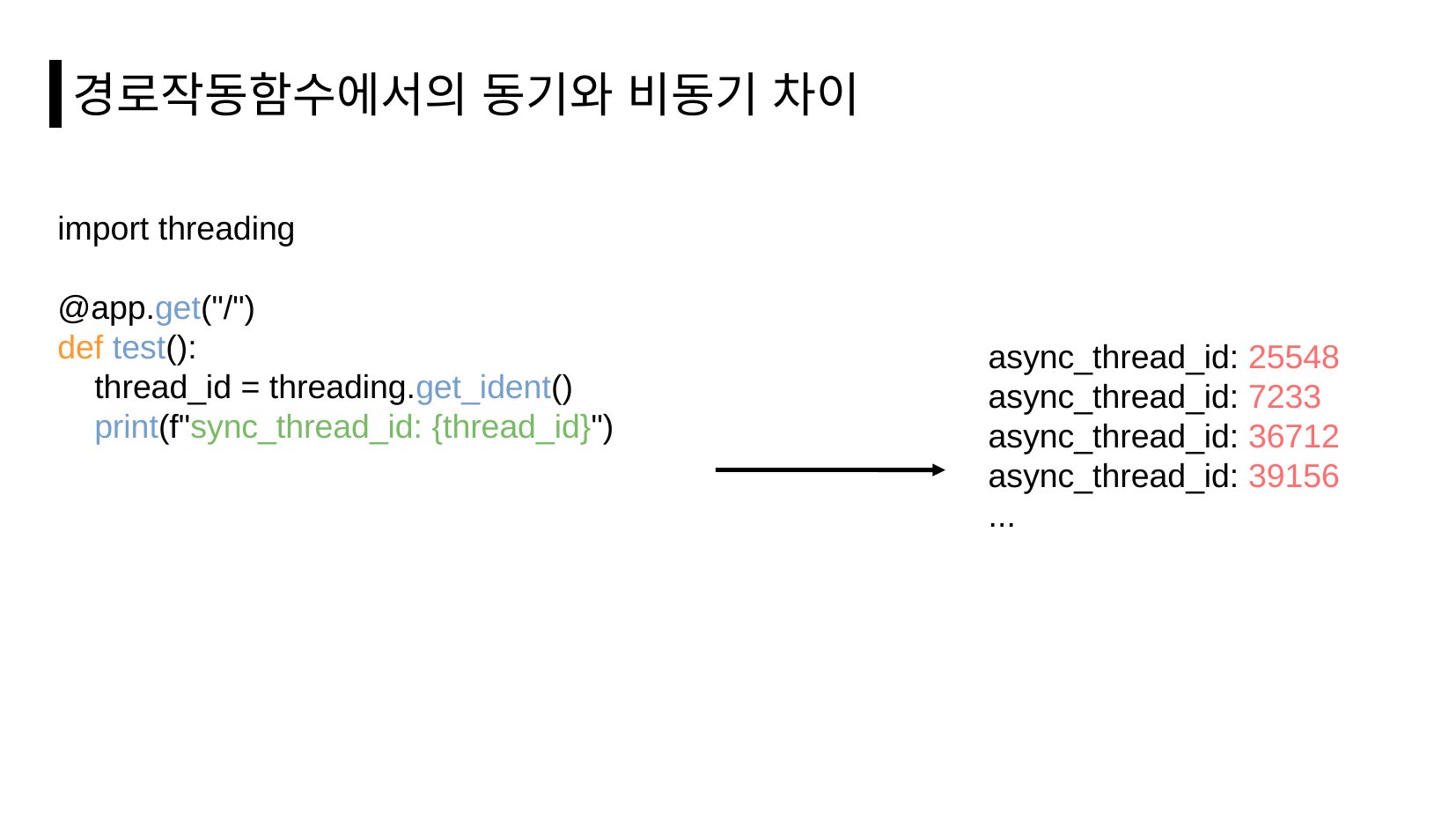

# 경로작동함수에서의 동기와 비동기 차이

import threading

@app.get("/")
def test():
    thread_id = threading.get_ident()
    print(f"sync_thread_id: {thread_id}")
async_thread_id: 25548
async_thread_id: 7233
async_thread_id: 36712
async_thread_id: 39156
...